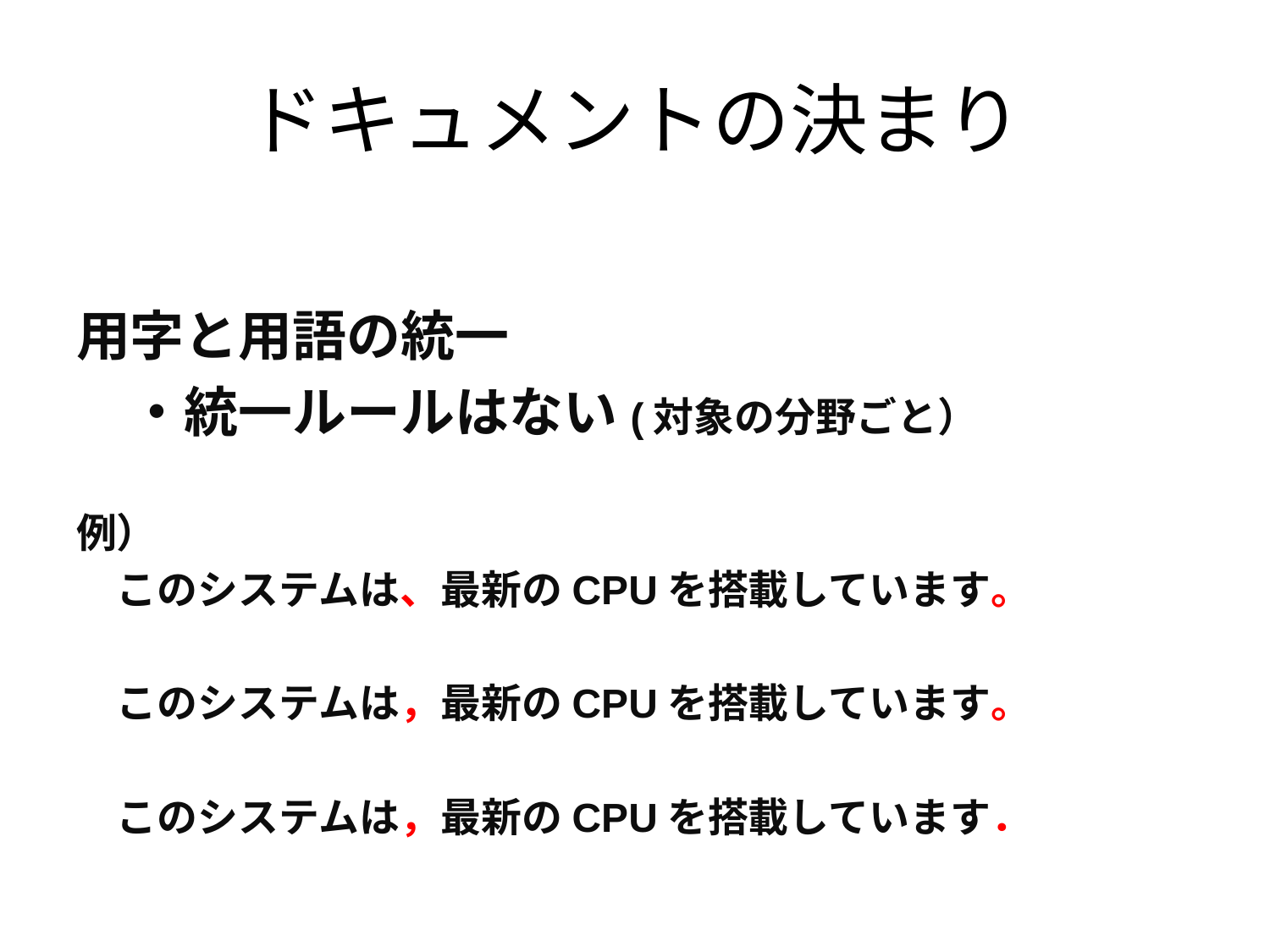

# ドキュメントの決まり
用字と用語の統一
　・統一ルールはない(対象の分野ごと）

例）
　このシステムは、最新のCPUを搭載しています。

　このシステムは，最新のCPUを搭載しています。

　このシステムは，最新のCPUを搭載しています．